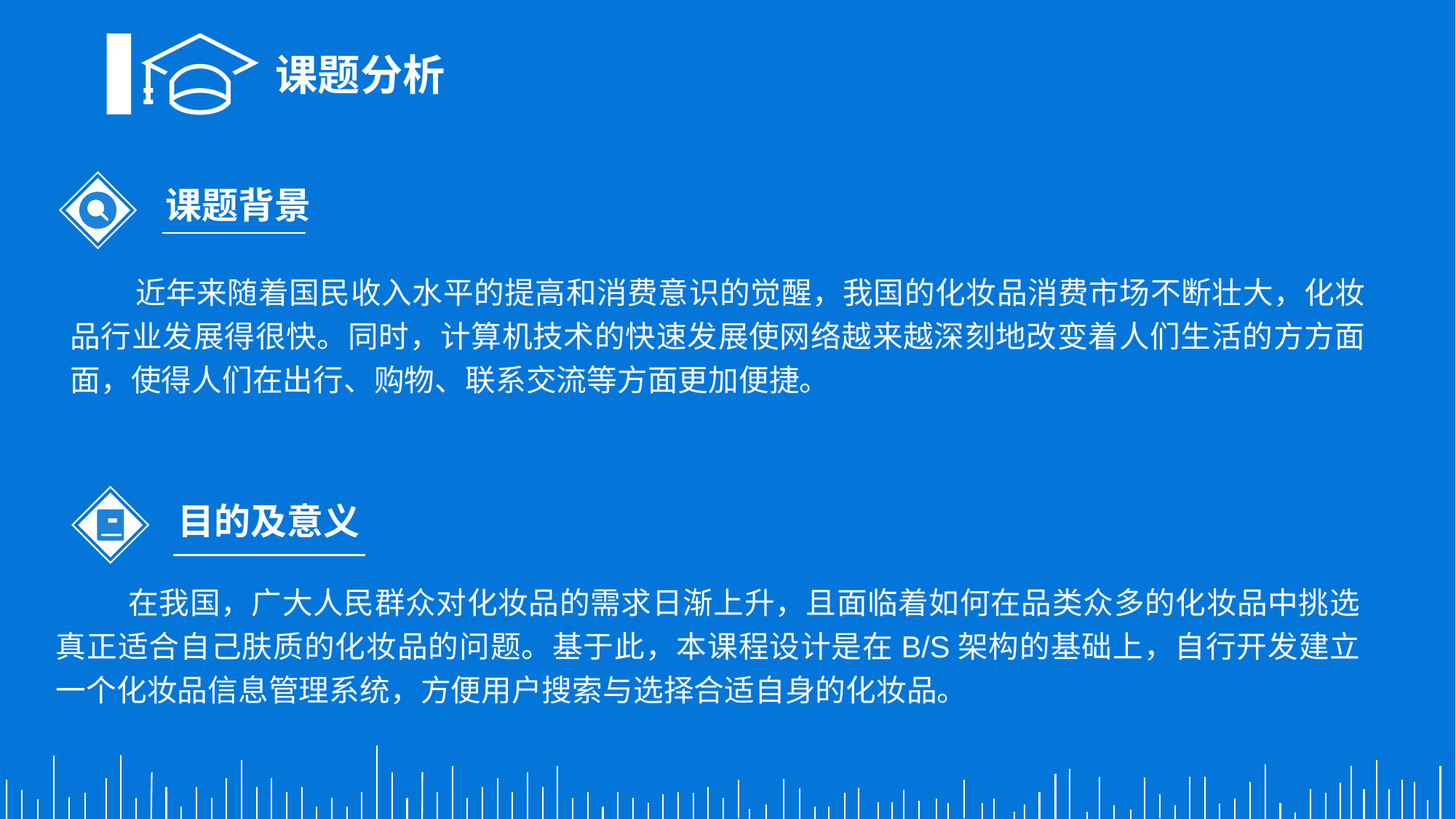

课题分析

课题背景

        近年来随着国民收入水平的提高和消费意识的觉醒，我国的化妆品消费市场不断壮大，化妆品行业发展得很快。同时，计算机技术的快速发展使网络越来越深刻地改变着人们生活的方方面面，使得人们在出行、购物、联系交流等方面更加便捷。

目的及意义
         在我国，广大人民群众对化妆品的需求日渐上升，且面临着如何在品类众多的化妆品中挑选真正适合自己肤质的化妆品的问题。基于此，本课程设计是在B/S架构的基础上，自行开发建立一个化妆品信息管理系统，方便用户搜索与选择合适自身的化妆品。